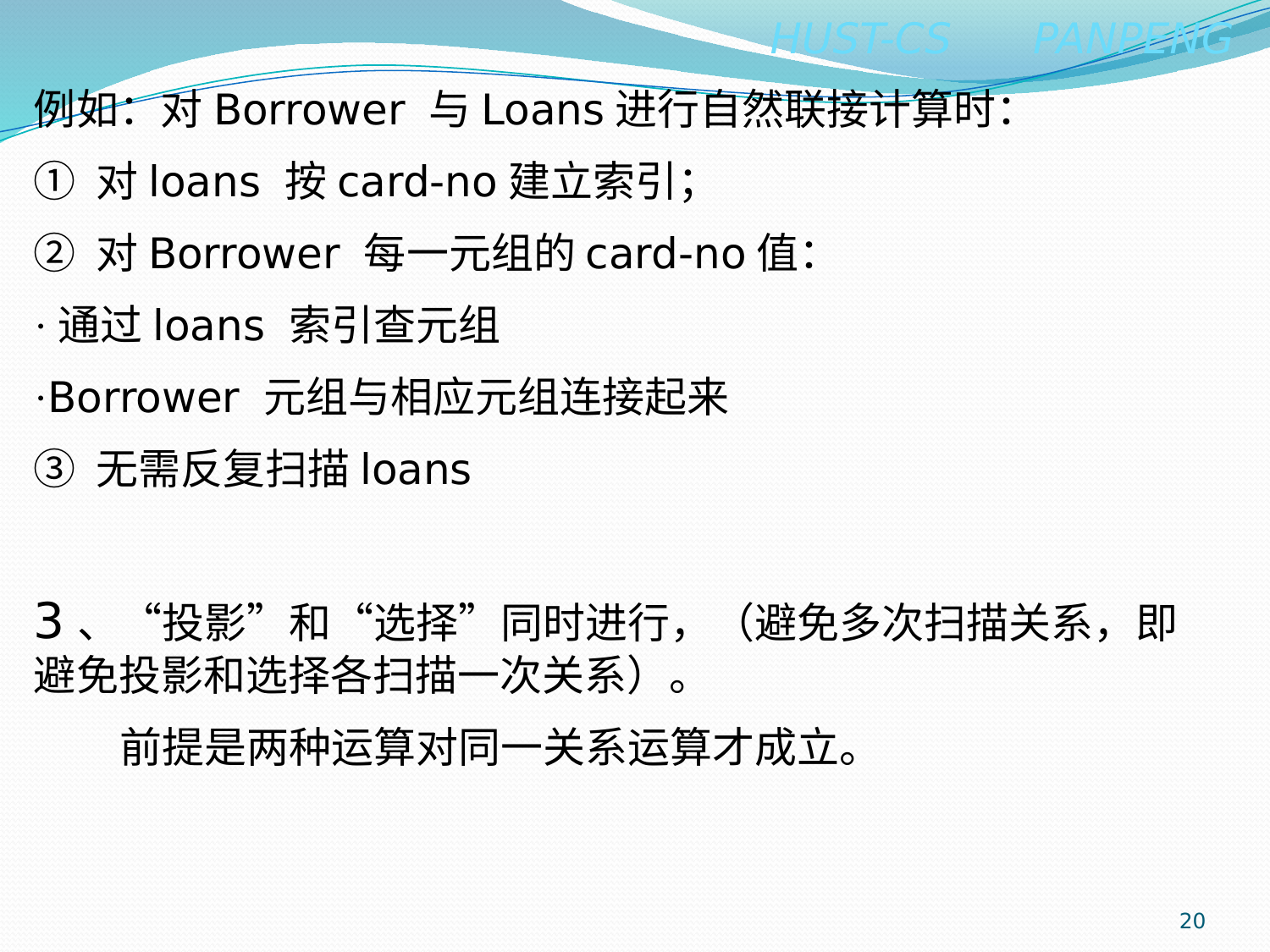

例如：对Borrower 与Loans进行自然联接计算时：
① 对loans 按card-no建立索引；
② 对Borrower 每一元组的card-no值：
·通过loans 索引查元组
·Borrower 元组与相应元组连接起来
③ 无需反复扫描loans

3、“投影”和“选择”同时进行，（避免多次扫描关系，即避免投影和选择各扫描一次关系）。
        前提是两种运算对同一关系运算才成立。
20